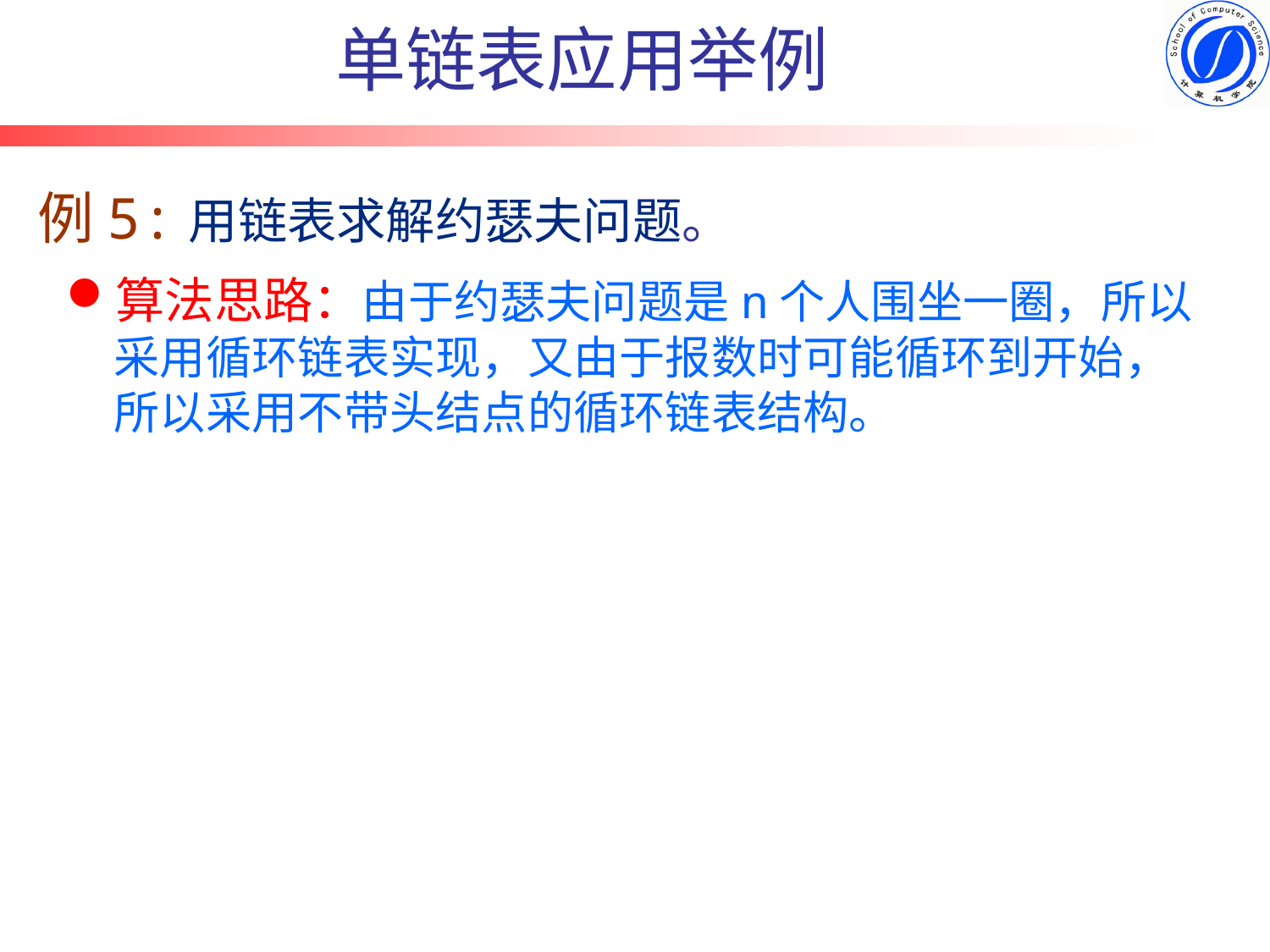

单链表应用举例
例5:用链表求解约瑟夫问题。
算法思路：由于约瑟夫问题是n个人围坐一圈，所以采用循环链表实现，又由于报数时可能循环到开始，所以采用不带头结点的循环链表结构。